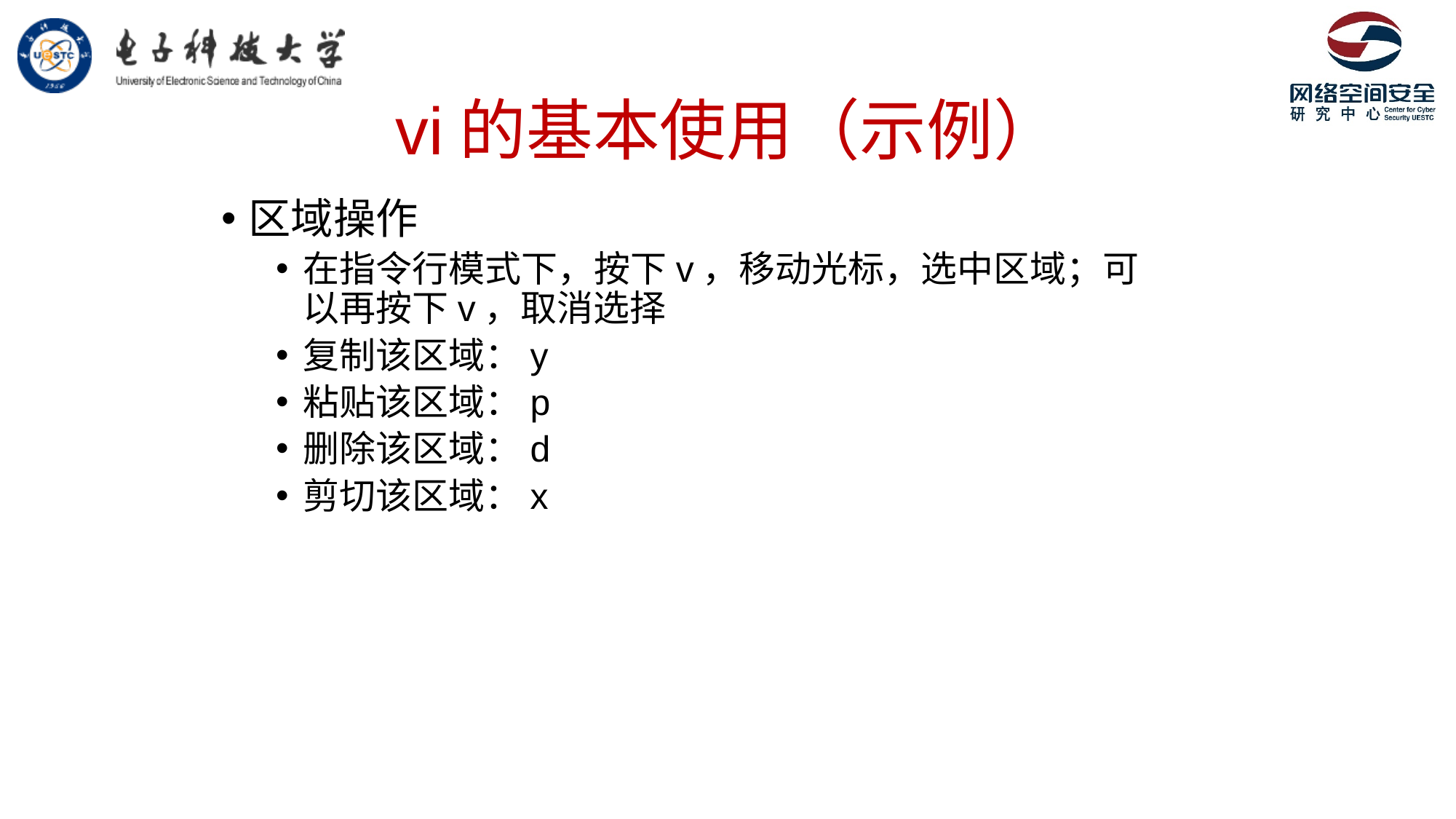

# vi的基本使用（示例）
区域操作
在指令行模式下，按下v，移动光标，选中区域；可以再按下v，取消选择
复制该区域：y
粘贴该区域：p
删除该区域：d
剪切该区域：x